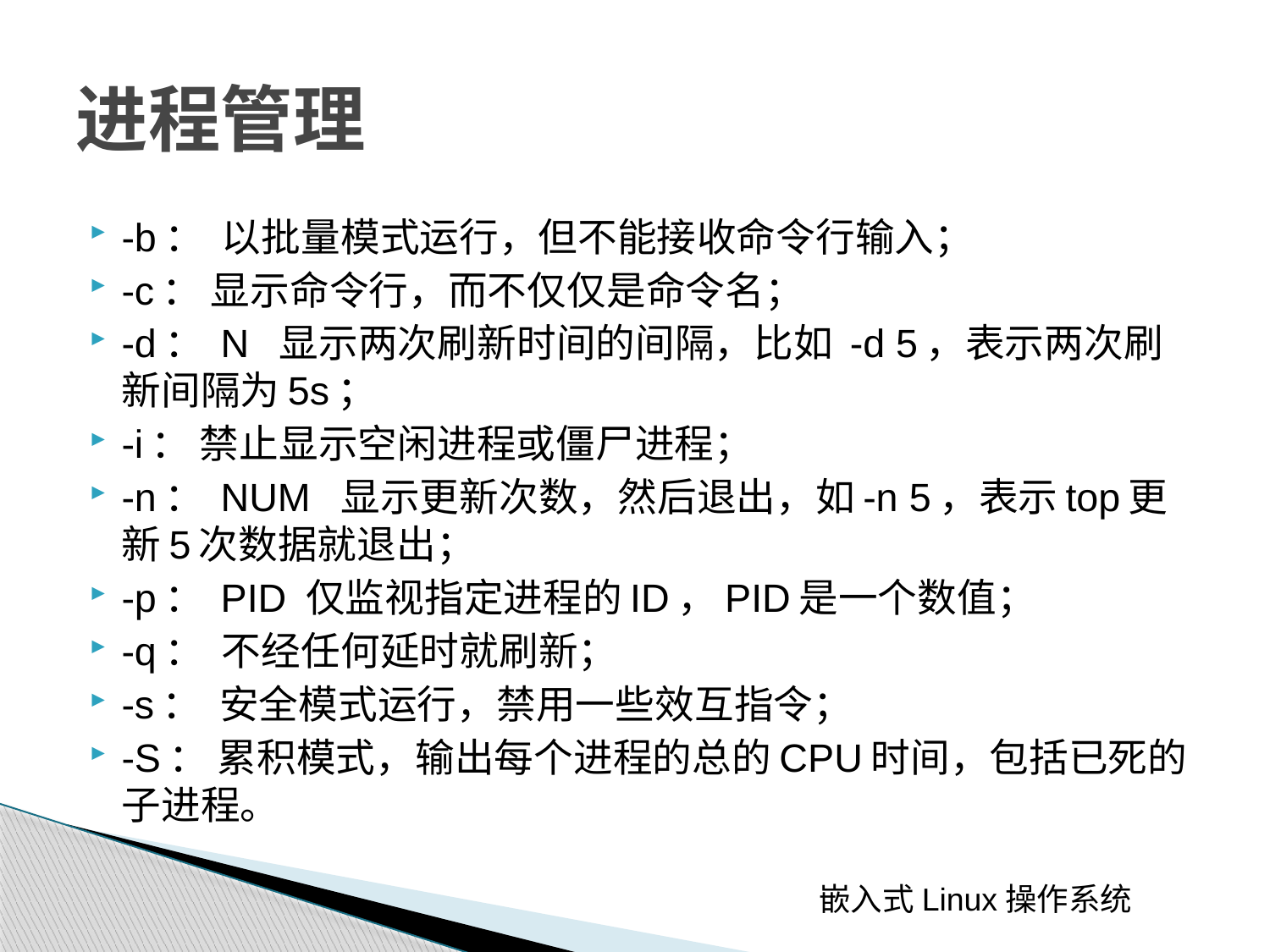

# 进程管理
-b：  以批量模式运行，但不能接收命令行输入；
-c： 显示命令行，而不仅仅是命令名；
-d： N  显示两次刷新时间的间隔，比如 -d 5，表示两次刷新间隔为5s；
-i： 禁止显示空闲进程或僵尸进程；
-n： NUM  显示更新次数，然后退出，如-n 5，表示top更新5次数据就退出；
-p： PID 仅监视指定进程的ID，PID是一个数值；
-q：  不经任何延时就刷新；
-s：  安全模式运行，禁用一些效互指令；
-S： 累积模式，输出每个进程的总的CPU时间，包括已死的子进程。

         嵌入式Linux操作系统